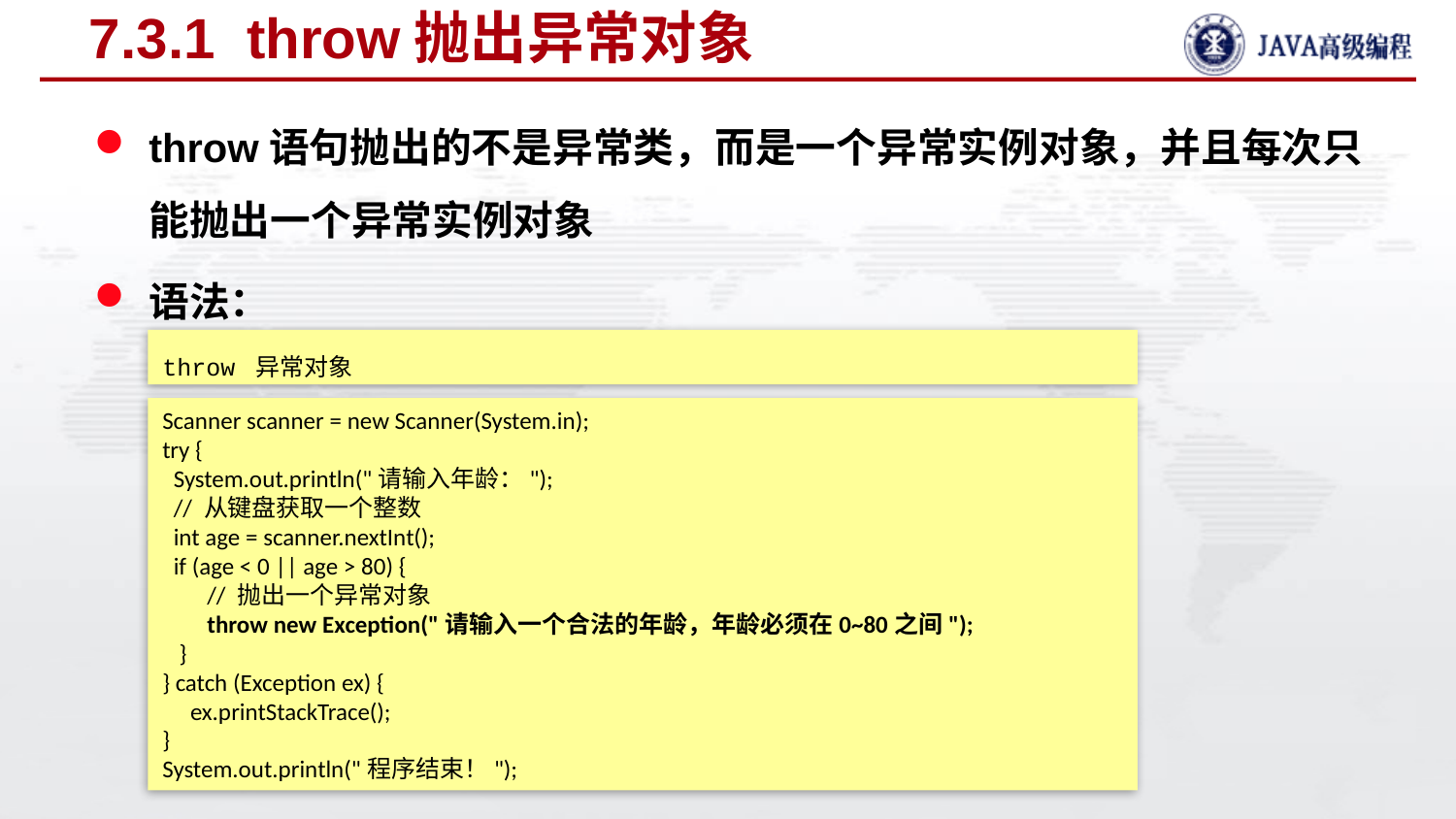

# 7.3.1  throw抛出异常对象
throw语句抛出的不是异常类，而是一个异常实例对象，并且每次只能抛出一个异常实例对象
语法：

throw 异常对象
Scanner scanner = new Scanner(System.in);
try {
  System.out.println("请输入年龄：");
  // 从键盘获取一个整数
  int age = scanner.nextInt();
  if (age < 0 || age > 80) {
        // 抛出一个异常对象
        throw new Exception("请输入一个合法的年龄，年龄必须在0~80之间");
   }
} catch (Exception ex) {
     ex.printStackTrace();
}
System.out.println("程序结束！");